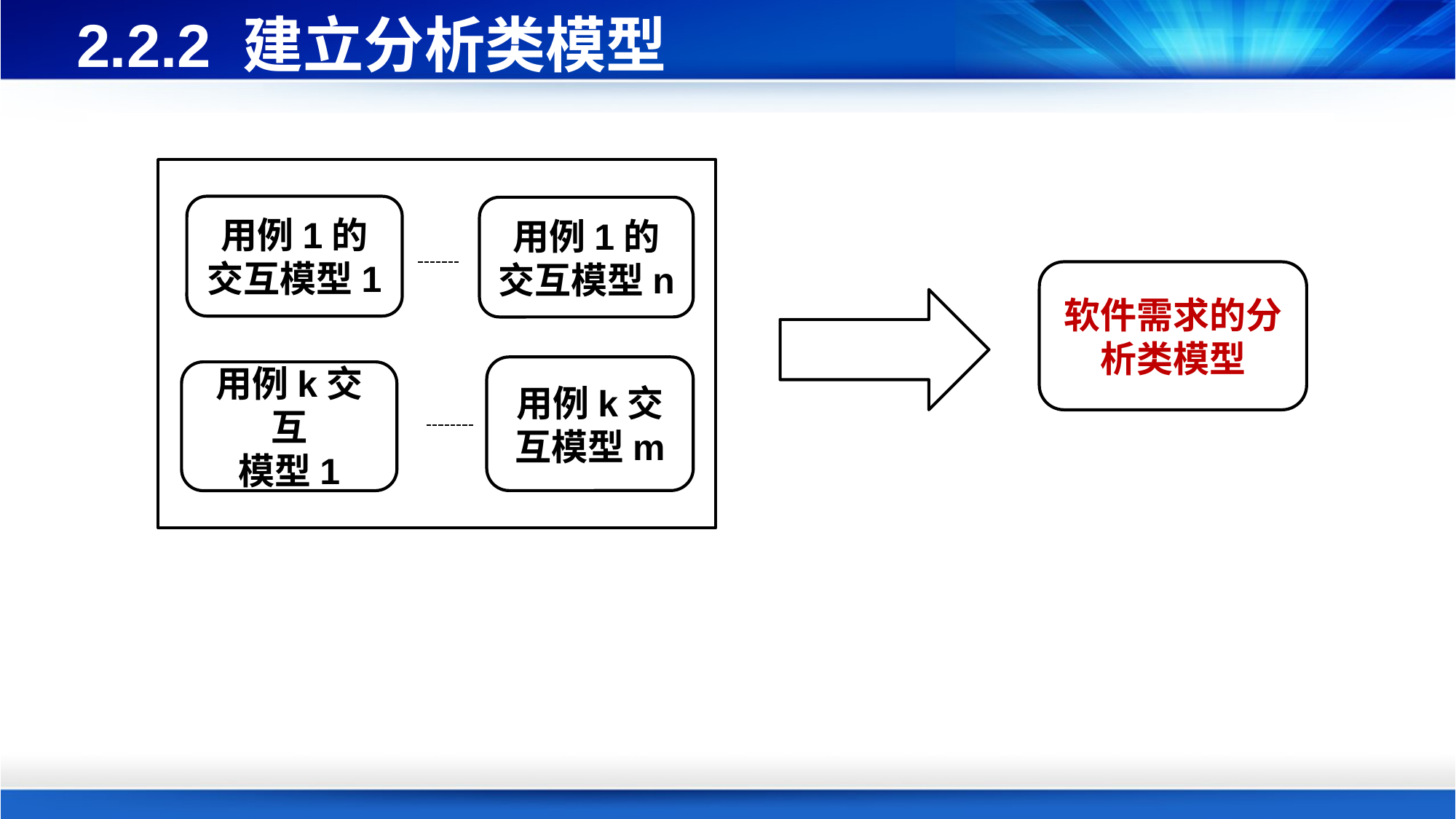

# 2.2.2 建立分析类模型

用例1的交互模型1
用例1的交互模型n
软件需求的分析类模型

用例k交互模型m
用例k交互
模型1